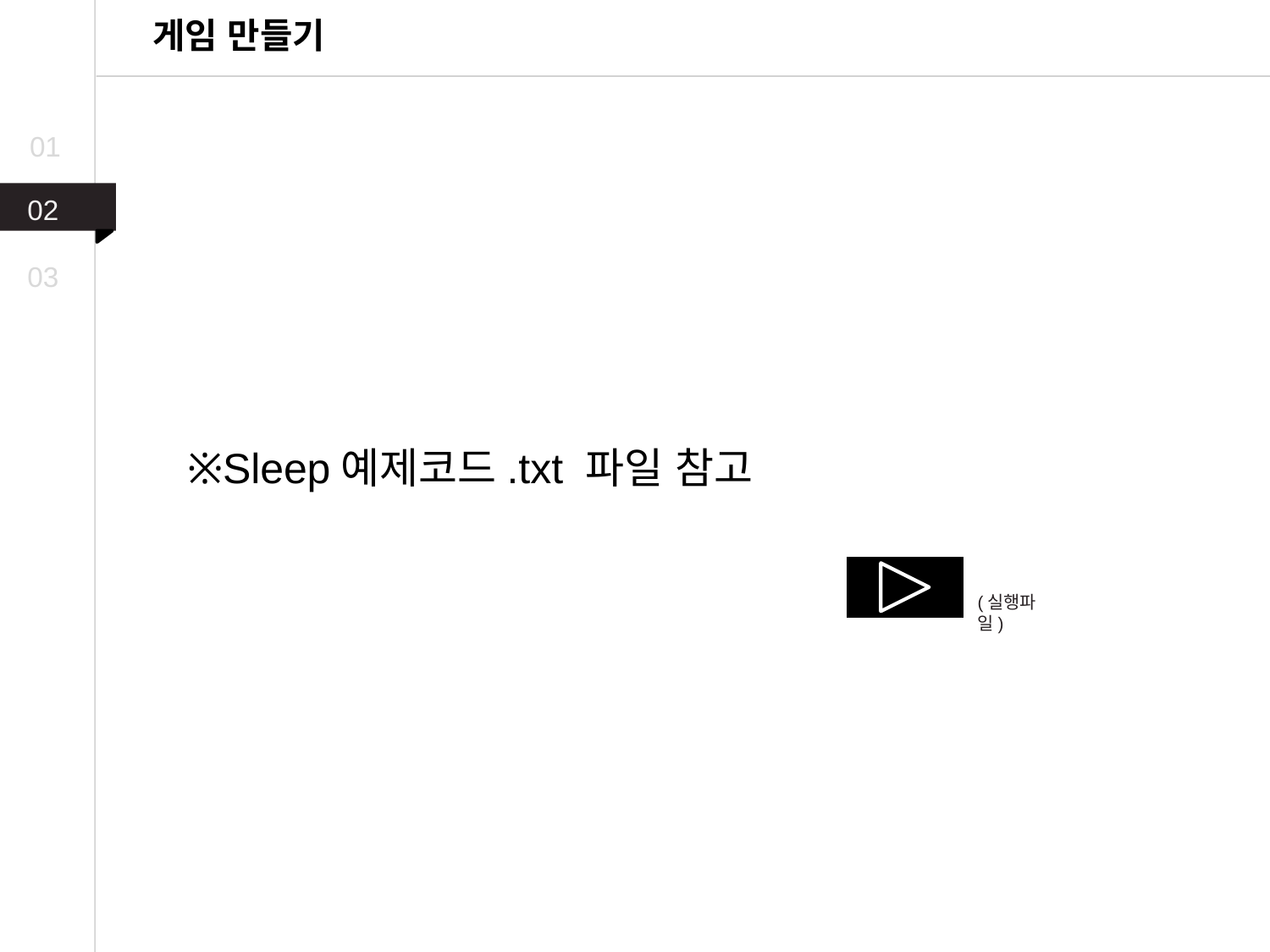

게임 만들기
01

02

03
※Sleep예제코드.txt 파일 참고

(실행파일)